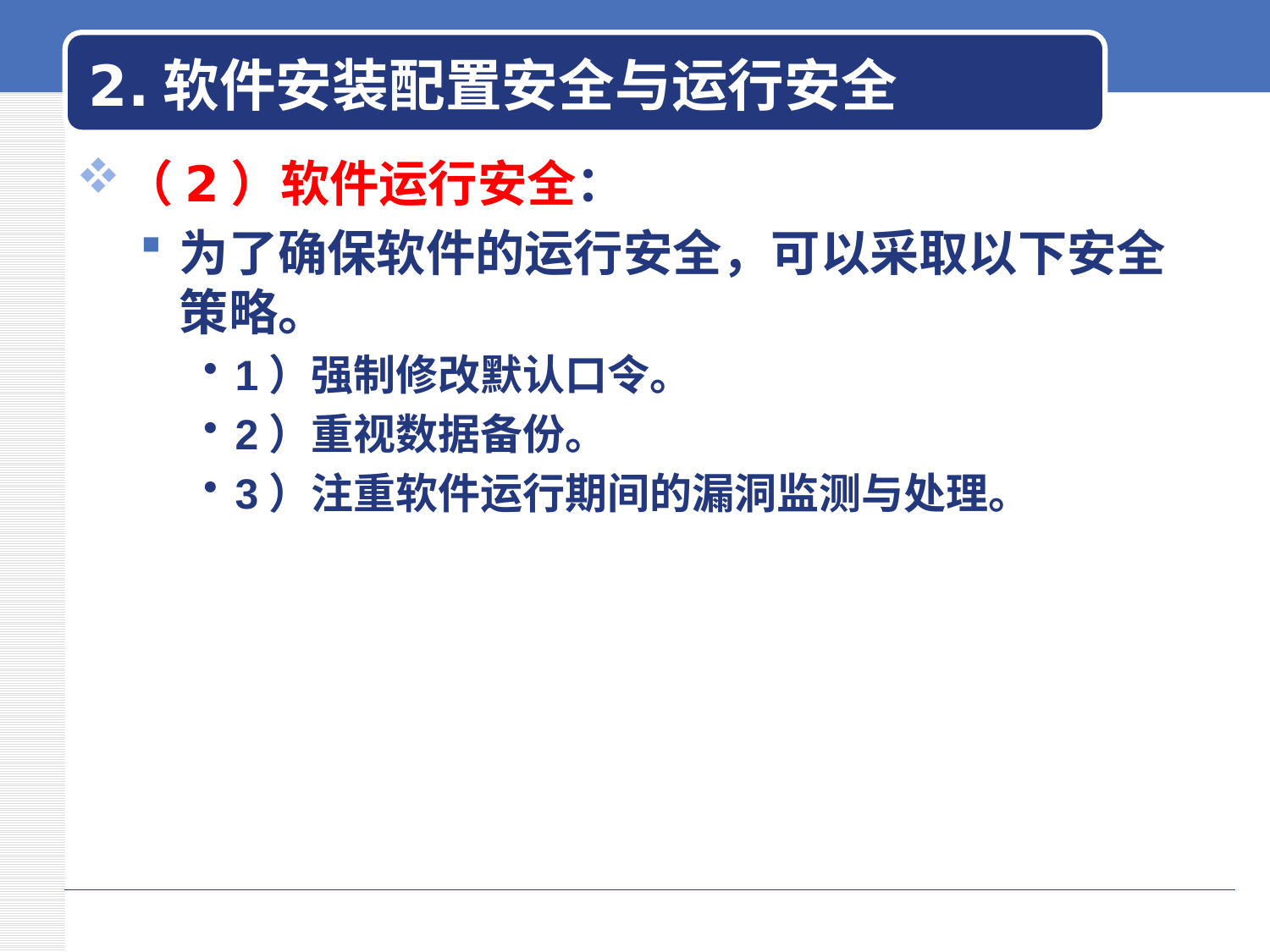

# 2.软件安装配置安全与运行安全
（2）软件运行安全：
为了确保软件的运行安全，可以采取以下安全策略。
1）强制修改默认口令。
2）重视数据备份。
3）注重软件运行期间的漏洞监测与处理。